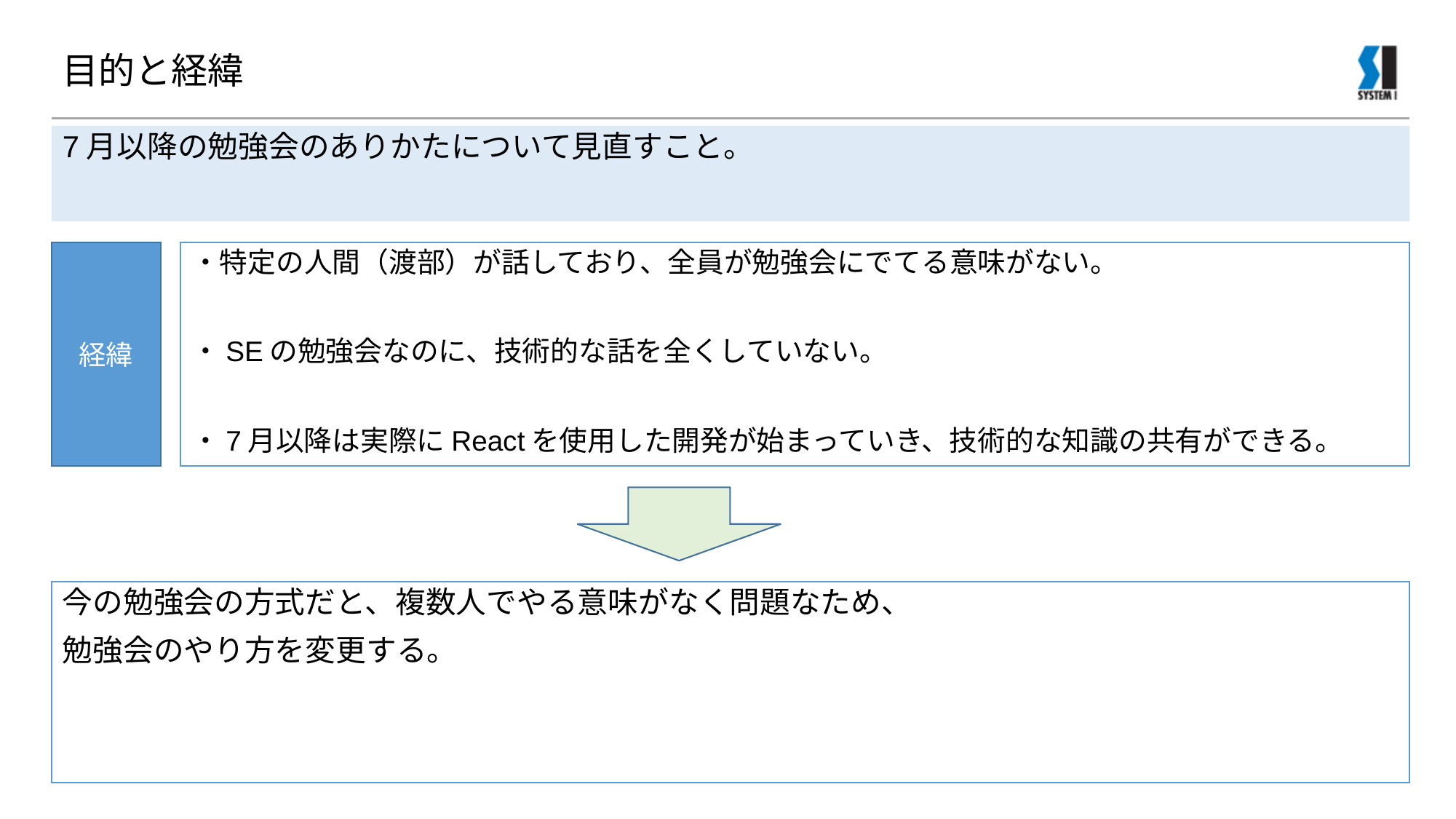

# 目的と経緯
7月以降の勉強会のありかたについて見直すこと。
経緯
・特定の人間（渡部）が話しており、全員が勉強会にでてる意味がない。

・SEの勉強会なのに、技術的な話を全くしていない。

・7月以降は実際にReactを使用した開発が始まっていき、技術的な知識の共有ができる。

今の勉強会の方式だと、複数人でやる意味がなく問題なため、
勉強会のやり方を変更する。